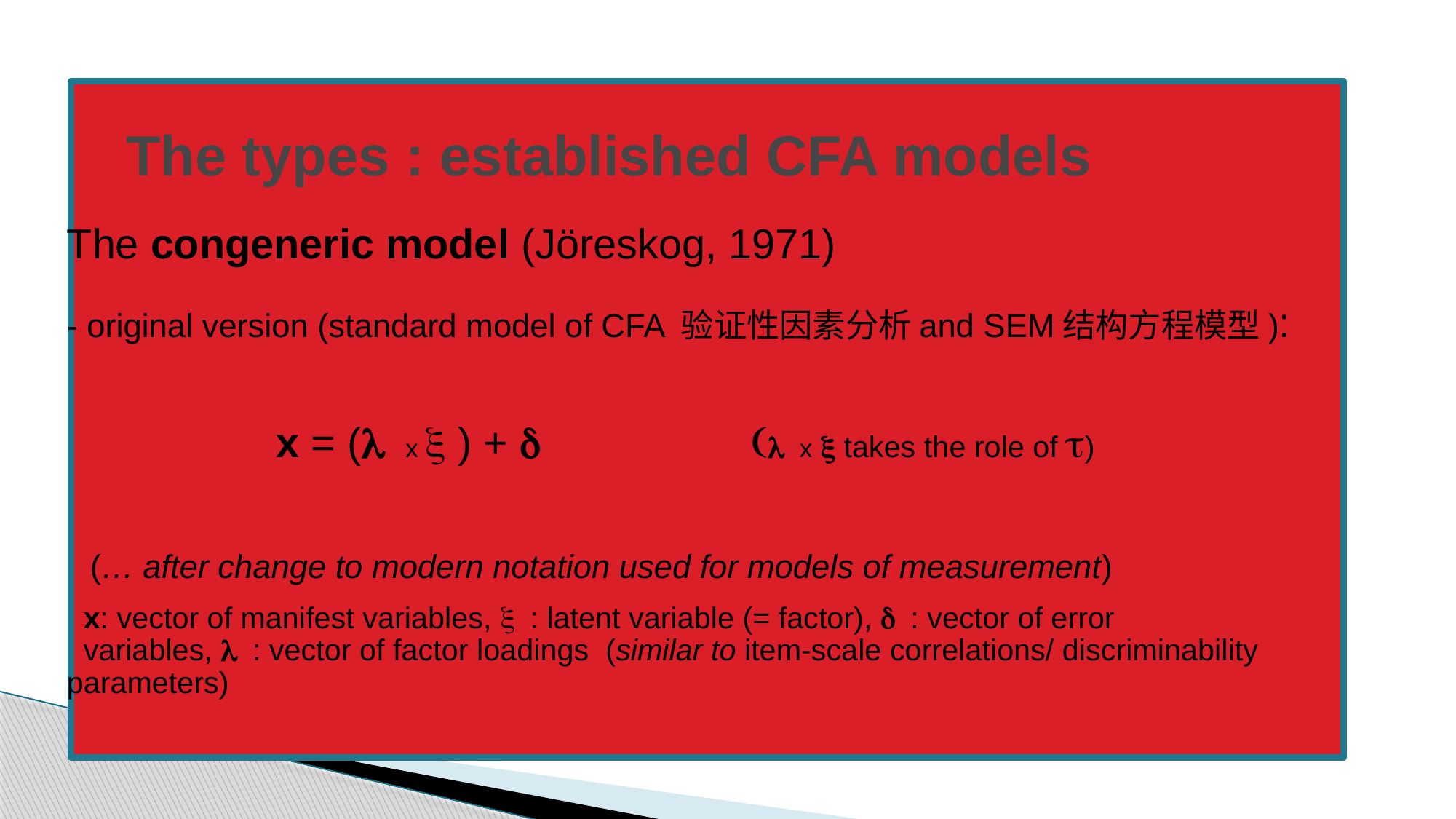

# The types : established CFA models

The types : established CFA models
The congeneric model (Jöreskog, 1971)
- original version (standard model of CFA 验证性因素分析and SEM结构方程模型):

                  x = (λ x ξ ) + δ          (λ x ξ takes the role of τ)

  (… after change to modern notation used for models of measurement)
  x: vector of manifest variables, ξ : latent variable (= factor), δ : vector of error
  variables, λ : vector of factor loadings  (similar to item-scale correlations/ discriminability parameters)